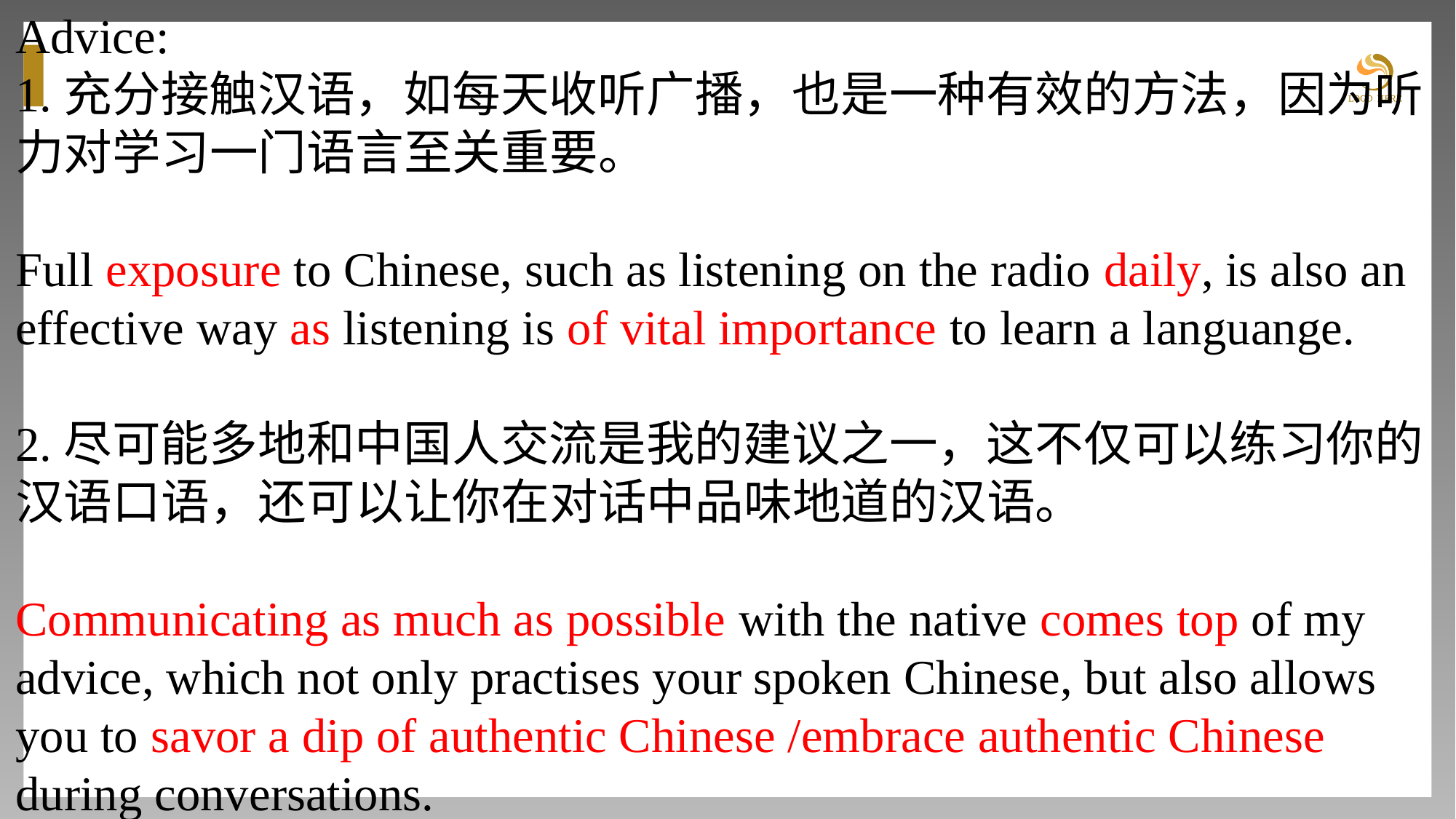

Advice:
1.充分接触汉语，如每天收听广播，也是一种有效的方法，因为听力对学习一门语言至关重要。

Full exposure to Chinese, such as listening on the radio daily, is also an effective way as listening is of vital importance to learn a languange.

2.尽可能多地和中国人交流是我的建议之一，这不仅可以练习你的汉语口语，还可以让你在对话中品味地道的汉语。

Communicating as much as possible with the native comes top of my advice, which not only practises your spoken Chinese, but also allows you to savor a dip of authentic Chinese /embrace authentic Chinese during conversations.